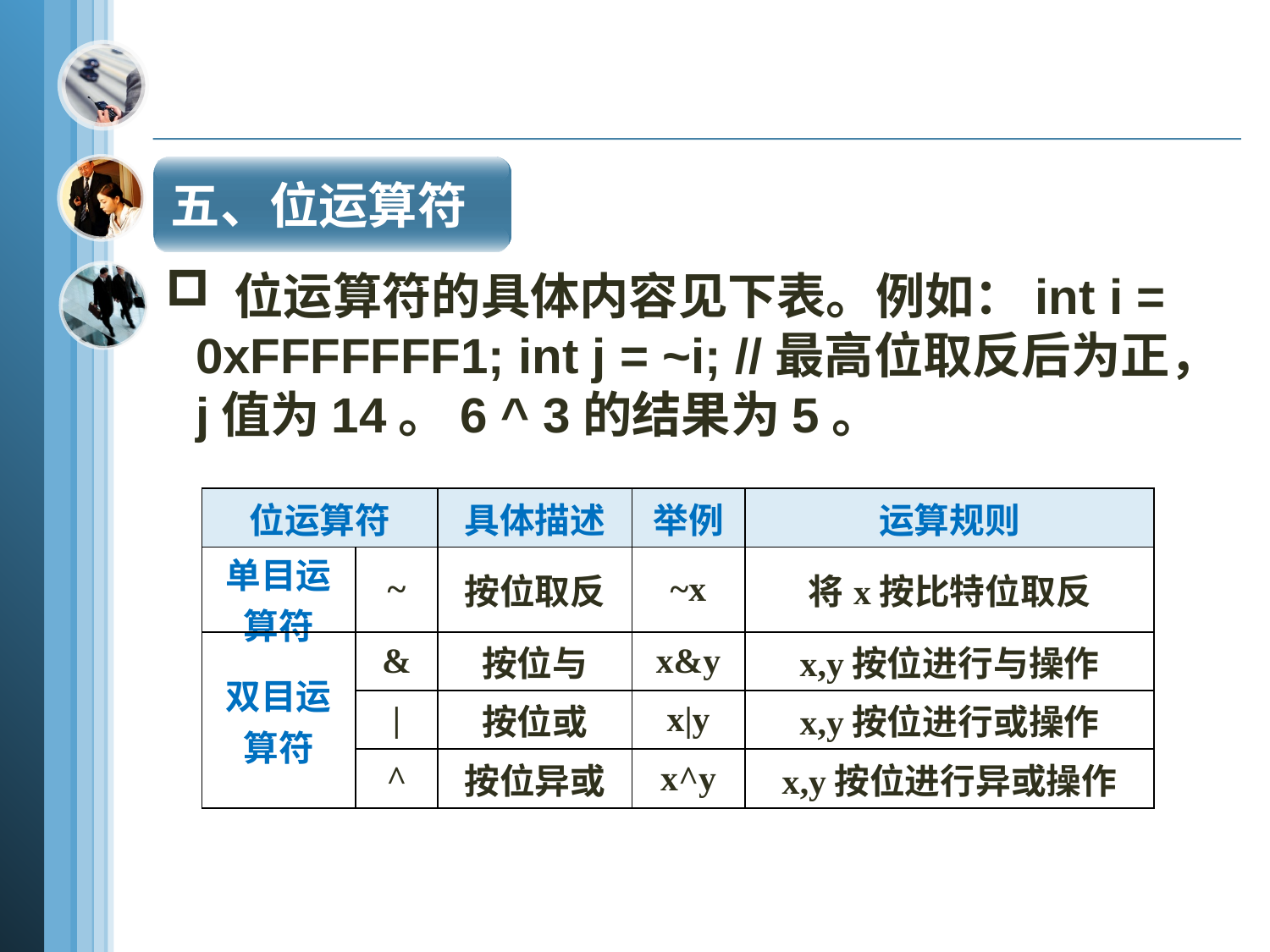

五、位运算符

 位运算符的具体内容见下表。例如：int i = 0xFFFFFFF1; int j = ~i; //最高位取反后为正，j值为14。6 ^ 3的结果为5。
| 位运算符 |  | 具体描述 | 举例 | 运算规则 |
| --- | --- | --- | --- | --- |
| 单目运算符 | ~ | 按位取反 | ~x | 将x按比特位取反 |
| 双目运算符 | & | 按位与 | x&y | x,y按位进行与操作 |
|  | | | 按位或 | x|y | x,y按位进行或操作 |
|  | ^ | 按位异或 | x^y | x,y按位进行异或操作 |